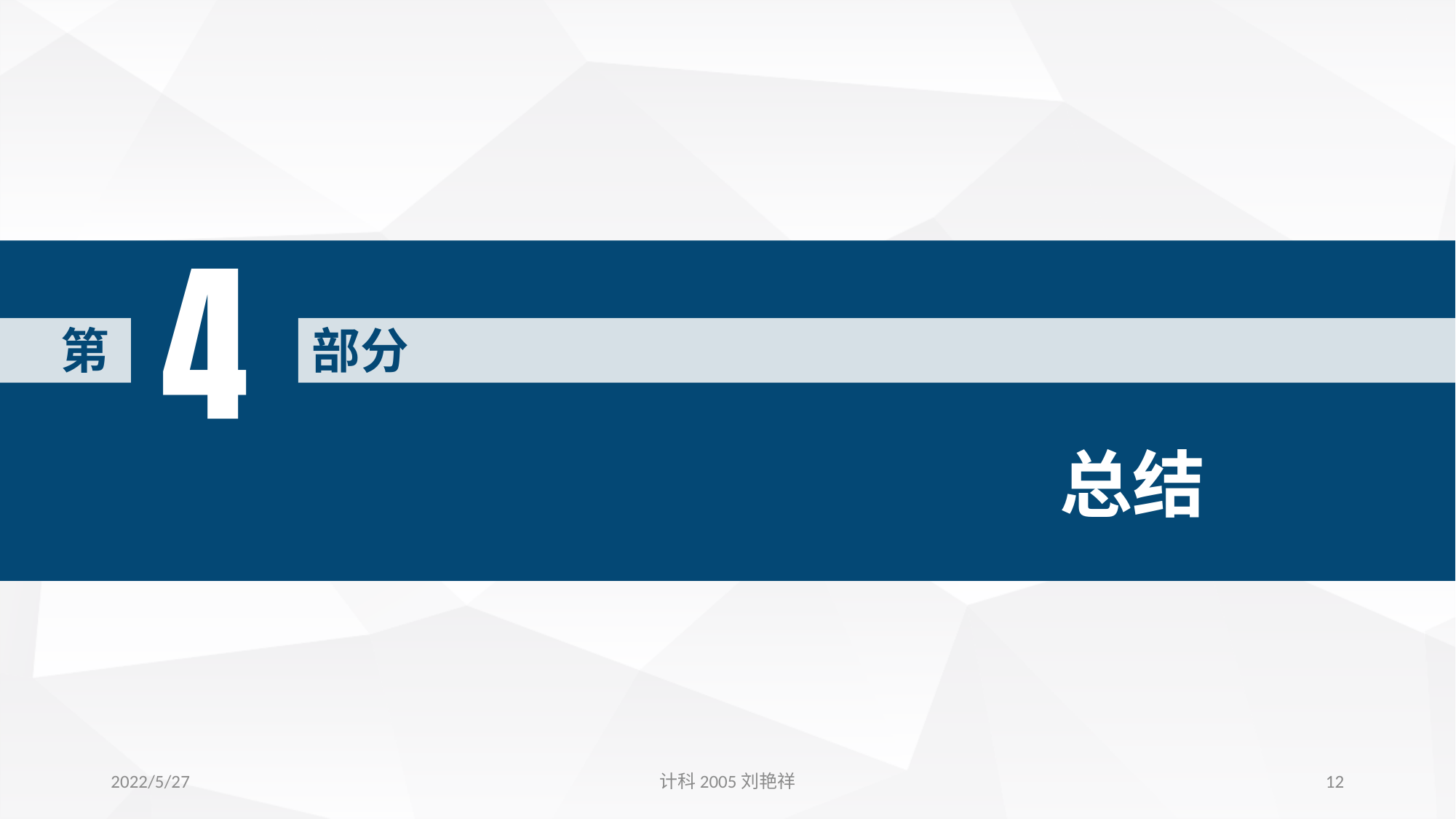

4

第
部分

总结
2022/5/27
计科2005刘艳祥
12